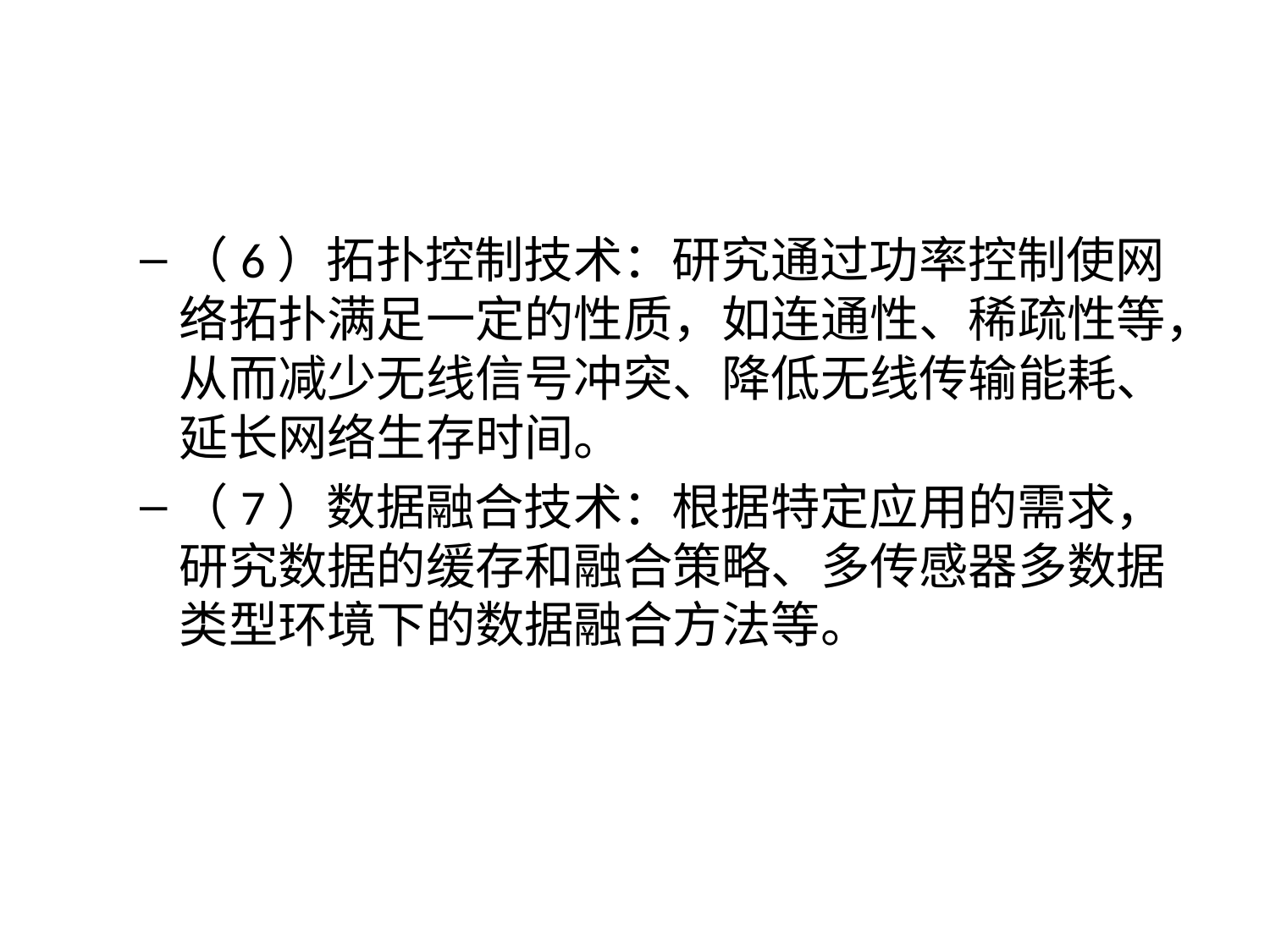

（6）拓扑控制技术：研究通过功率控制使网络拓扑满足一定的性质，如连通性、稀疏性等，从而减少无线信号冲突、降低无线传输能耗、延长网络生存时间。
（7）数据融合技术：根据特定应用的需求，研究数据的缓存和融合策略、多传感器多数据类型环境下的数据融合方法等。